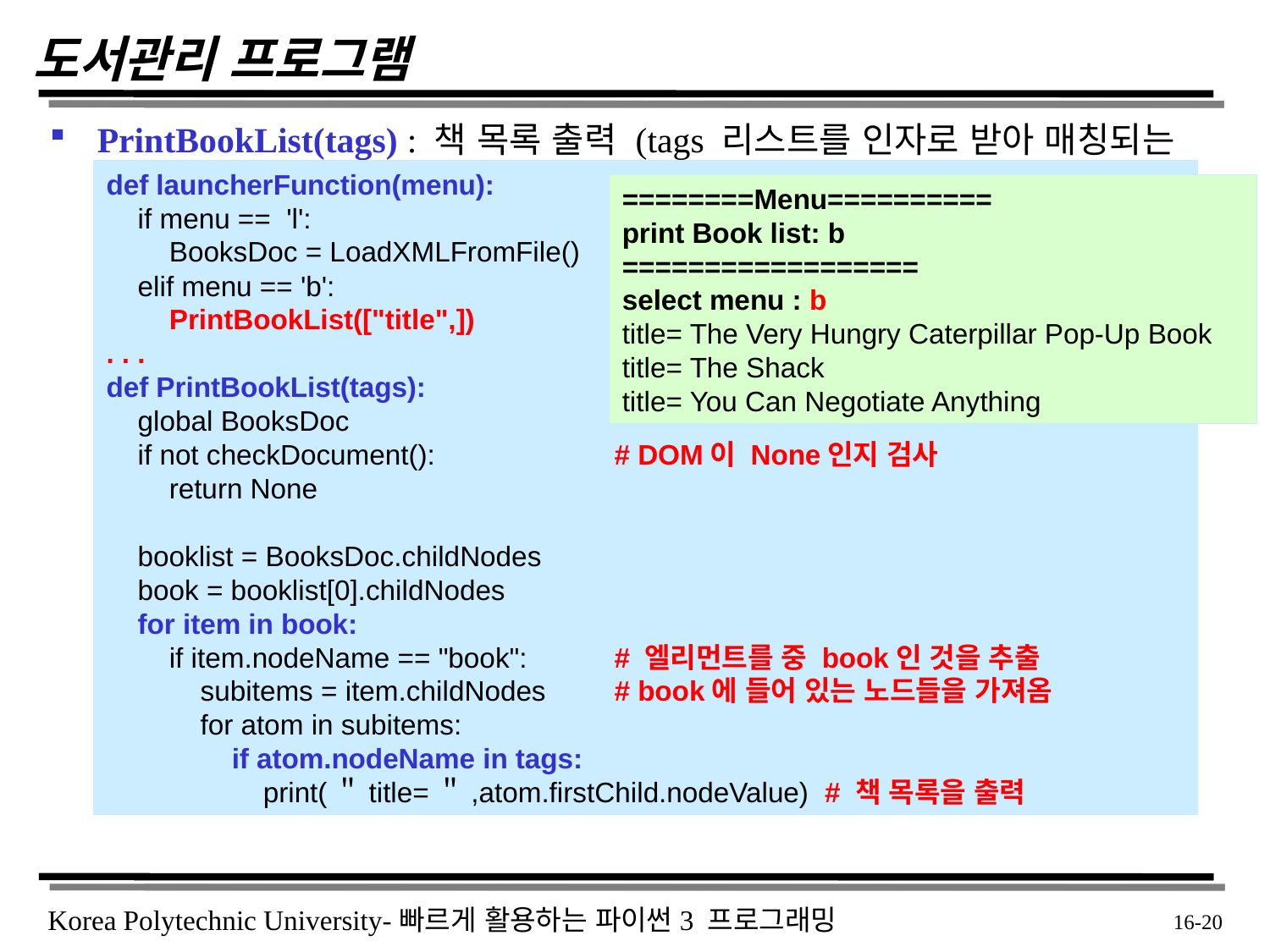

# 도서관리 프로그램
PrintBookList(tags) : 책 목록 출력 (tags 리스트를 인자로 받아 매칭되는 엘리먼트 출력)
def launcherFunction(menu):
    if menu ==  'l':
        BooksDoc = LoadXMLFromFile()
    elif menu == 'b':
        PrintBookList(["title",])
. . .
def PrintBookList(tags):
    global BooksDoc
    if not checkDocument():  		# DOM이 None인지 검사
        return None

    booklist = BooksDoc.childNodes
    book = booklist[0].childNodes
    for item in book:
        if item.nodeName == "book":  	# 엘리먼트를 중 book인 것을 추출
            subitems = item.childNodes  	# book에 들어 있는 노드들을 가져옴
            for atom in subitems:
                if atom.nodeName in tags:
                    print(＂title=＂,atom.firstChild.nodeValue)  # 책 목록을 출력

========Menu==========
print Book list: b
==================
select menu : b
title= The Very Hungry Caterpillar Pop-Up Book
title= The Shack
title= You Can Negotiate Anything
 16-20